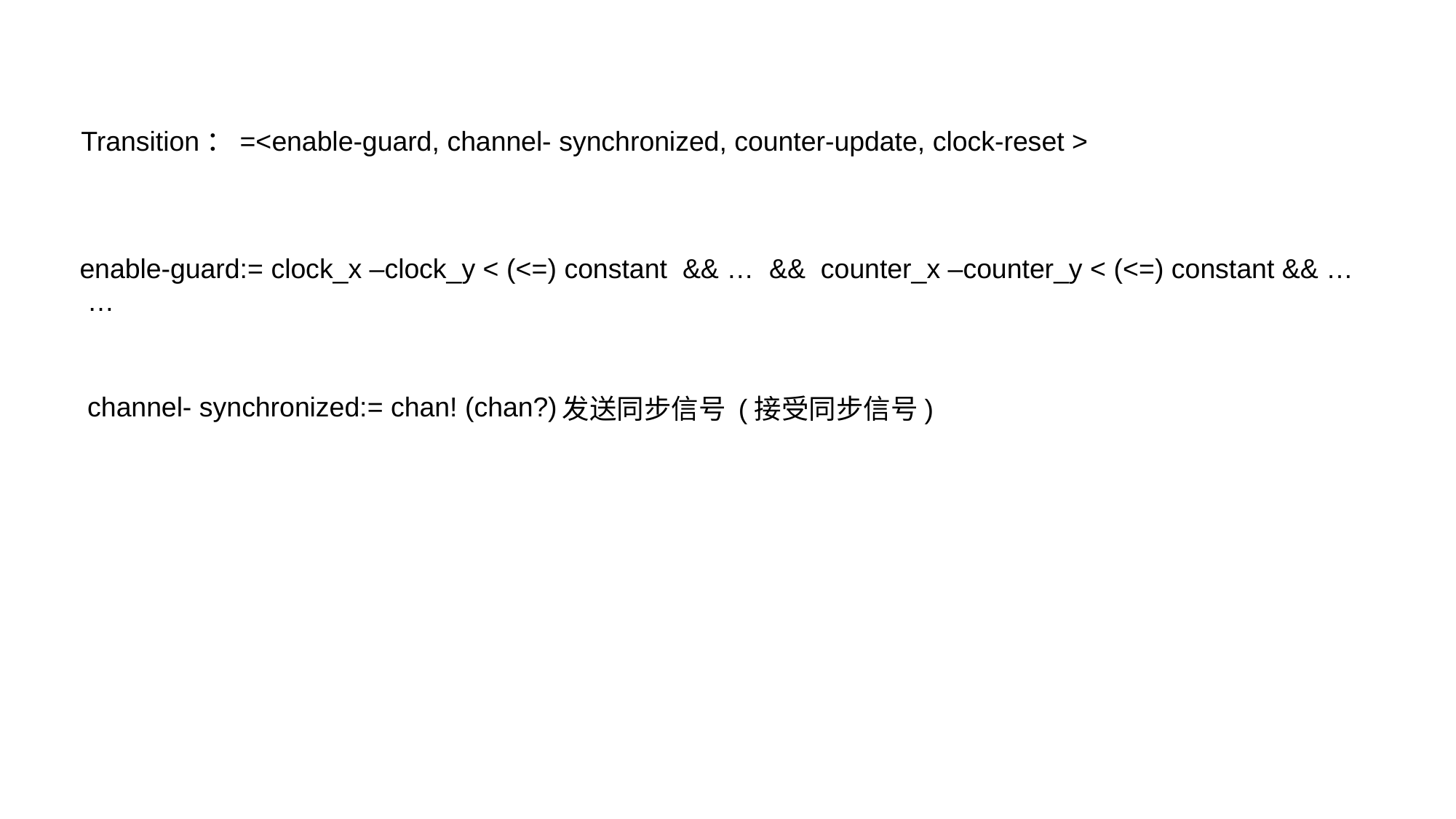

Transition：=<enable-guard, channel- synchronized, counter-update, clock-reset >
enable-guard:= clock_x –clock_y < (<=) constant  && …  &&  counter_x –counter_y < (<=) constant && …
 …
channel- synchronized:= chan! (chan?)
发送同步信号 (接受同步信号)